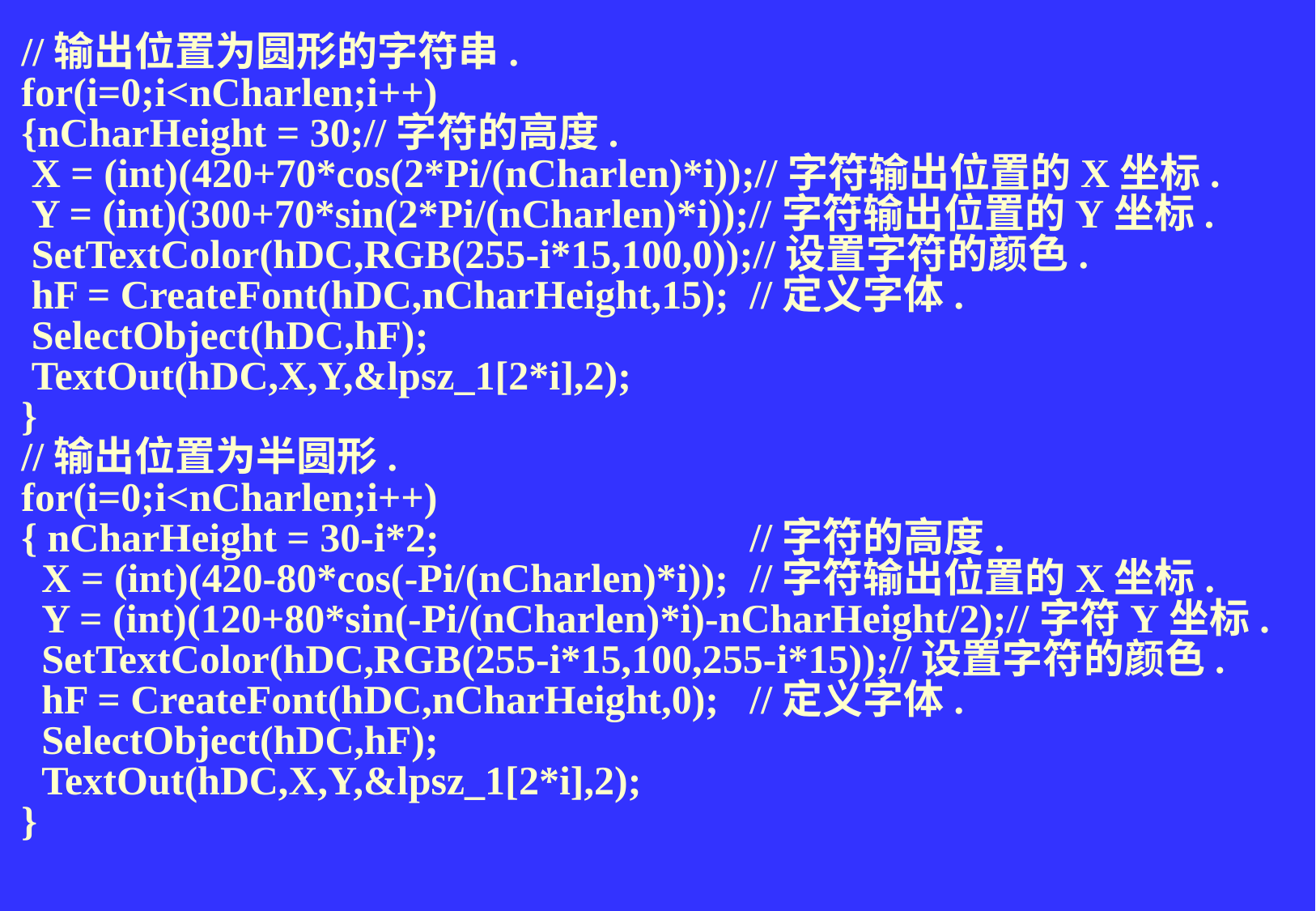

//输出位置为圆形的字符串.
for(i=0;i<nCharlen;i++)
{nCharHeight = 30;//字符的高度.
 X = (int)(420+70*cos(2*Pi/(nCharlen)*i));//字符输出位置的X坐标.
 Y = (int)(300+70*sin(2*Pi/(nCharlen)*i));//字符输出位置的Y坐标.
 SetTextColor(hDC,RGB(255-i*15,100,0));//设置字符的颜色.
 hF = CreateFont(hDC,nCharHeight,15);	//定义字体.
 SelectObject(hDC,hF);
 TextOut(hDC,X,Y,&lpsz_1[2*i],2);
}
//输出位置为半圆形.
for(i=0;i<nCharlen;i++)
{ nCharHeight = 30-i*2;			//字符的高度.
  X = (int)(420-80*cos(-Pi/(nCharlen)*i));	//字符输出位置的X坐标.
  Y = (int)(120+80*sin(-Pi/(nCharlen)*i)-nCharHeight/2);//字符Y坐标.
  SetTextColor(hDC,RGB(255-i*15,100,255-i*15));//设置字符的颜色.
  hF = CreateFont(hDC,nCharHeight,0);	//定义字体.
  SelectObject(hDC,hF);
  TextOut(hDC,X,Y,&lpsz_1[2*i],2);
}
47